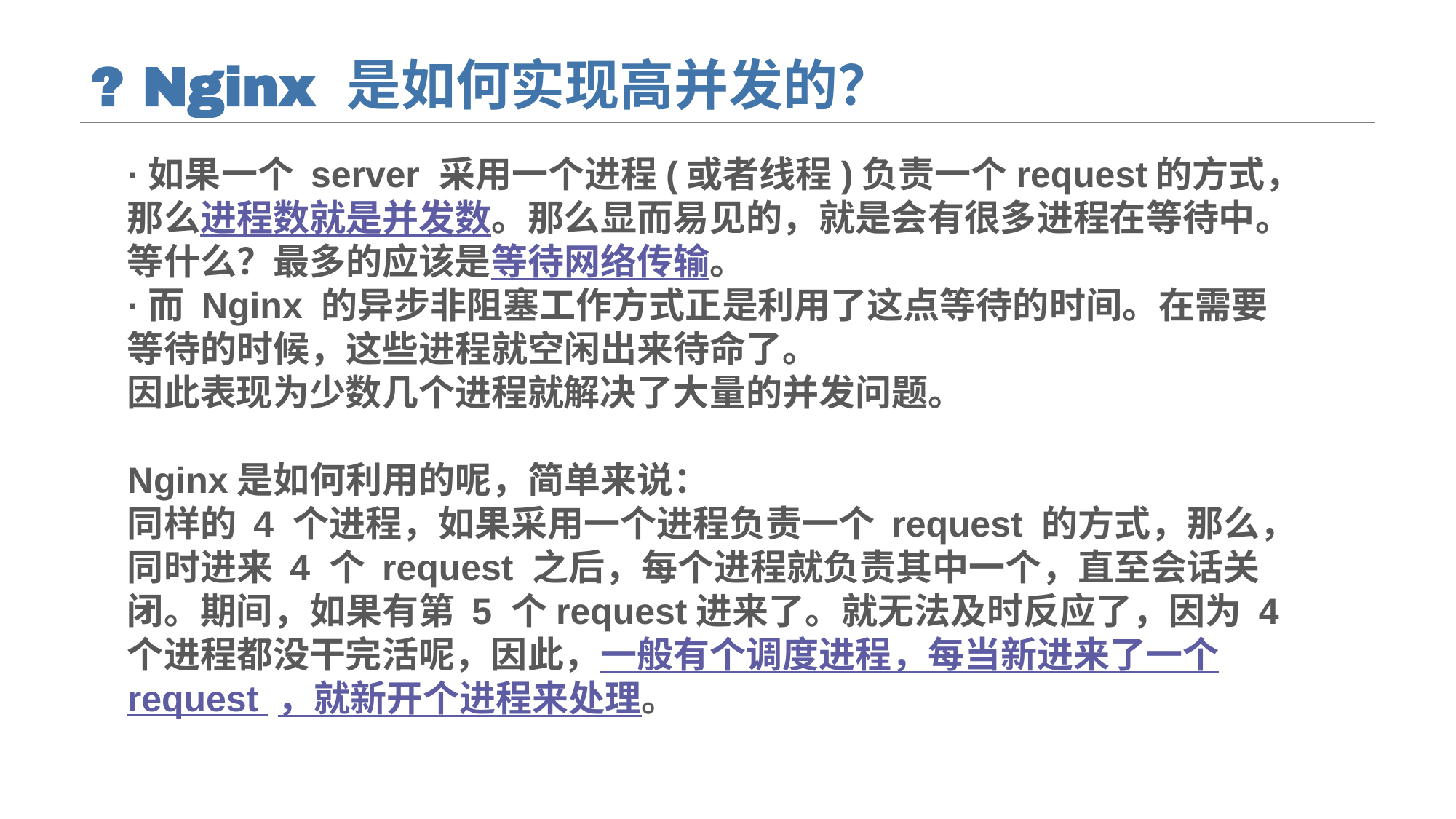

# ? Nginx 是如何实现高并发的？
·如果一个 server 采用一个进程(或者线程)负责一个request的方式，那么进程数就是并发数。那么显而易见的，就是会有很多进程在等待中。等什么？最多的应该是等待网络传输。
·而 Nginx 的异步非阻塞工作方式正是利用了这点等待的时间。在需要等待的时候，这些进程就空闲出来待命了。
因此表现为少数几个进程就解决了大量的并发问题。

Nginx是如何利用的呢，简单来说：
同样的 4 个进程，如果采用一个进程负责一个 request 的方式，那么，同时进来 4 个 request 之后，每个进程就负责其中一个，直至会话关闭。期间，如果有第 5 个request进来了。就无法及时反应了，因为 4 个进程都没干完活呢，因此，一般有个调度进程，每当新进来了一个 request ，就新开个进程来处理。
19